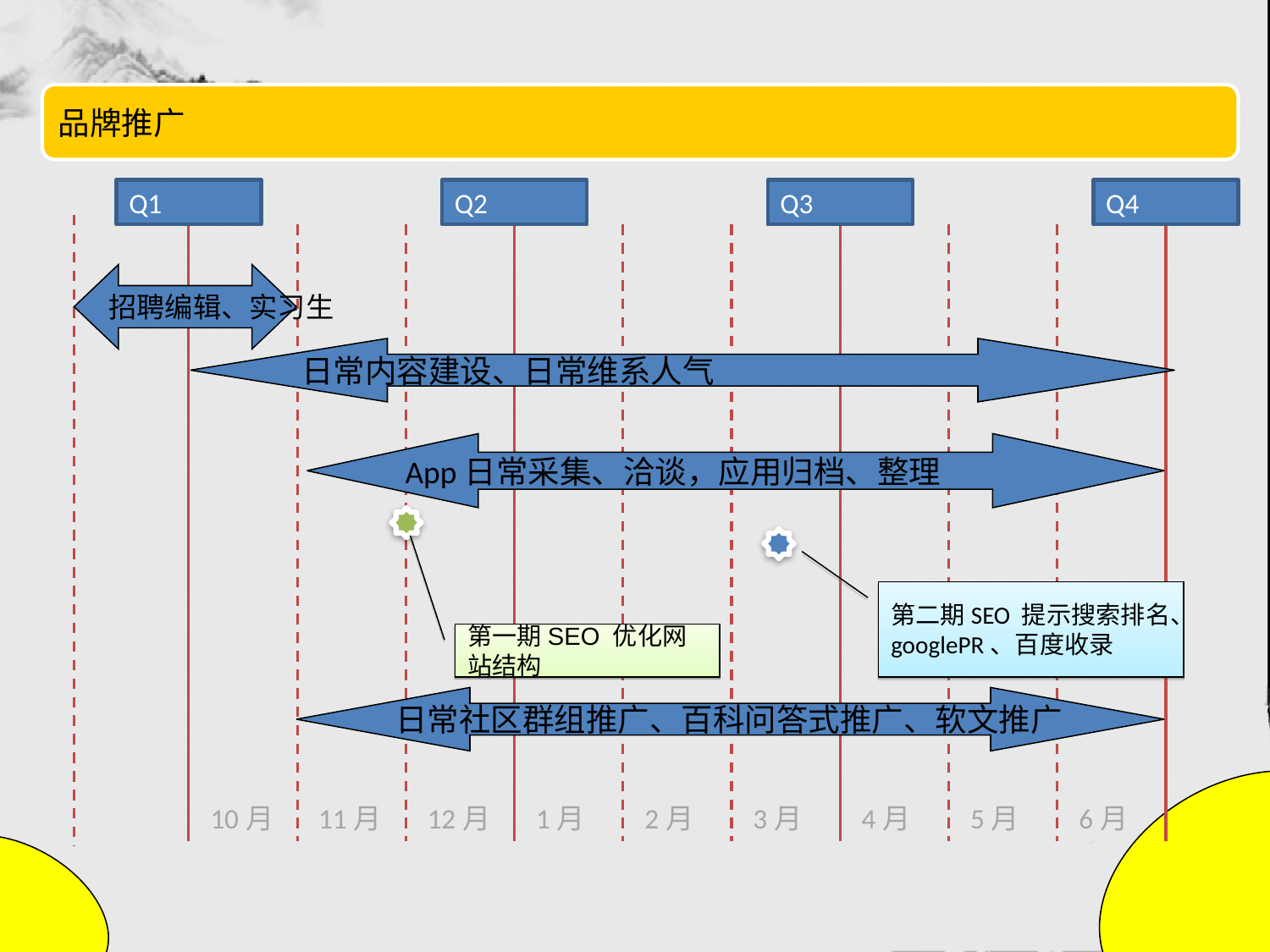

品牌推广

Q1
Q2
Q3
Q4
10月
11月
12月
1月
2月
3月
4月
5月
6月
招聘编辑、实习生
日常内容建设、日常维系人气
App日常采集、洽谈，应用归档、整理

第二期SEO 提示搜索排名、googlePR、百度收录
第一期SEO 优化网站结构
日常社区群组推广、百科问答式推广、软文推广